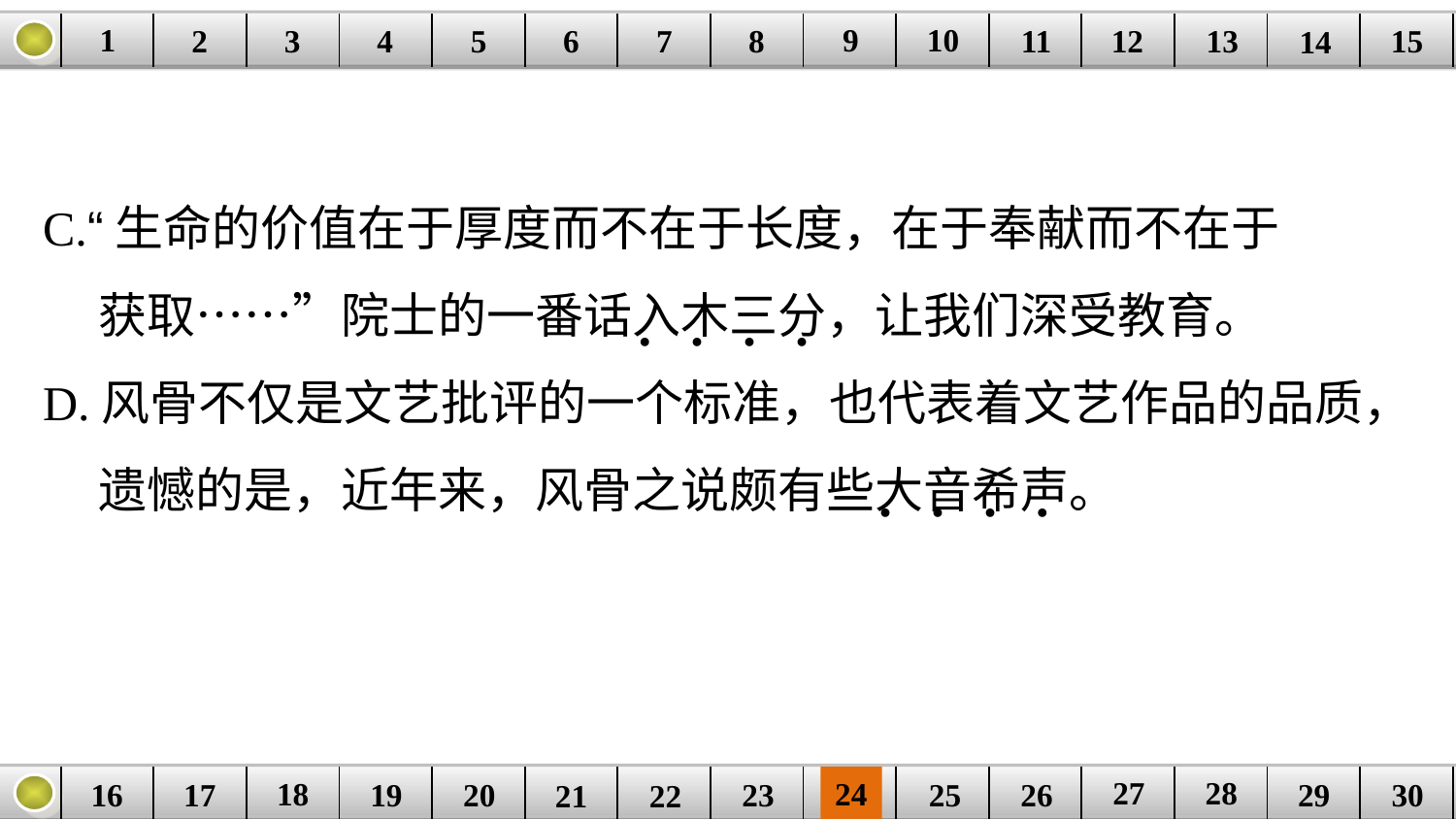

9
10
1
3
4
5
6
8
11
2
12
15
|  |  |  |  |  |  |  |  |  |  |  |  |  |  |  |
| --- | --- | --- | --- | --- | --- | --- | --- | --- | --- | --- | --- | --- | --- | --- |
7
13
14

C.“生命的价值在于厚度而不在于长度，在于奉献而不在于
    获取……”院士的一番话入木三分，让我们深受教育。
D.风骨不仅是文艺批评的一个标准，也代表着文艺作品的品质，
    遗憾的是，近年来，风骨之说颇有些大音希声。
.   .   .   .
.   .   .   .

27
28
18
24
16
25
26
30
|  |  |  |  |  |  |  |  |  |  |  |  |  |  |  |
| --- | --- | --- | --- | --- | --- | --- | --- | --- | --- | --- | --- | --- | --- | --- |
23
17
19
20
29
21
22